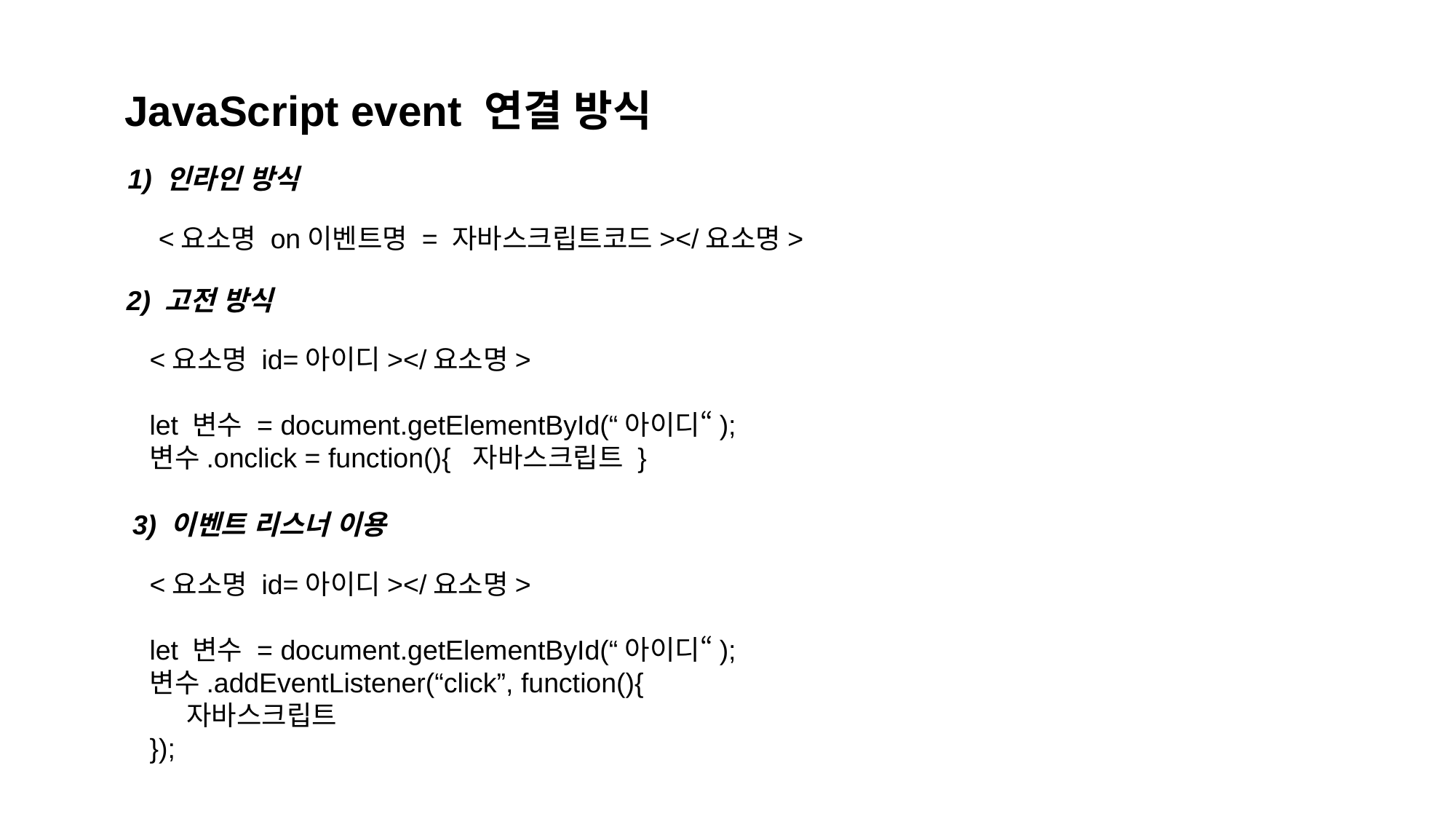

JavaScript event 연결 방식
1) 인라인 방식
<요소명 on이벤트명 = 자바스크립트코드></요소명>

2) 고전 방식
<요소명 id=아이디></요소명>

let 변수 = document.getElementById(“아이디“);
변수.onclick = function(){  자바스크립트 }
3) 이벤트 리스너 이용
<요소명 id=아이디></요소명>

let 변수 = document.getElementById(“아이디“);
변수.addEventListener(“click”, function(){
    자바스크립트
});